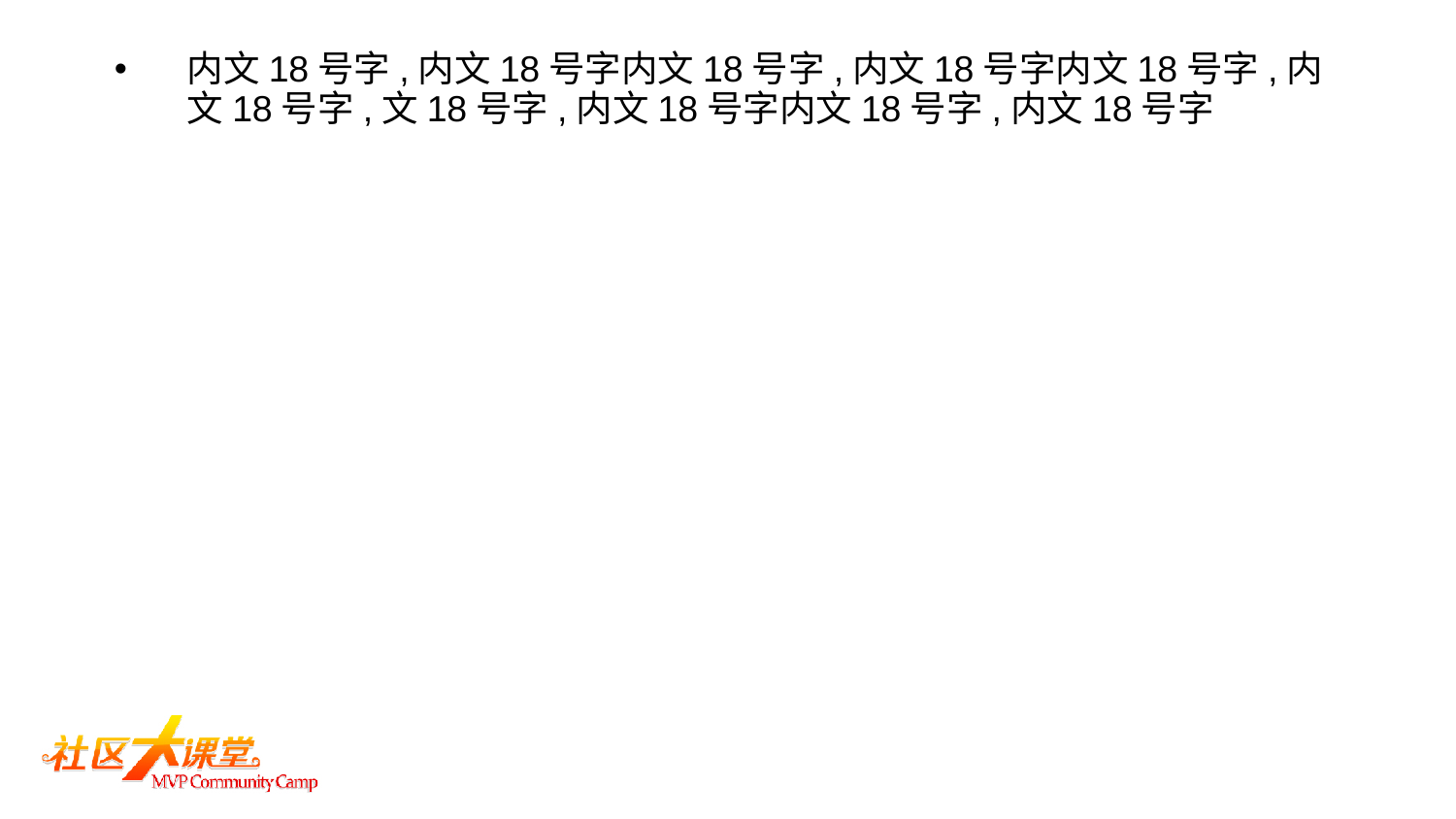

# 内文18号字,内文18号字内文18号字,内文18号字内文18号字,内文18号字,文18号字,内文18号字内文18号字,内文18号字